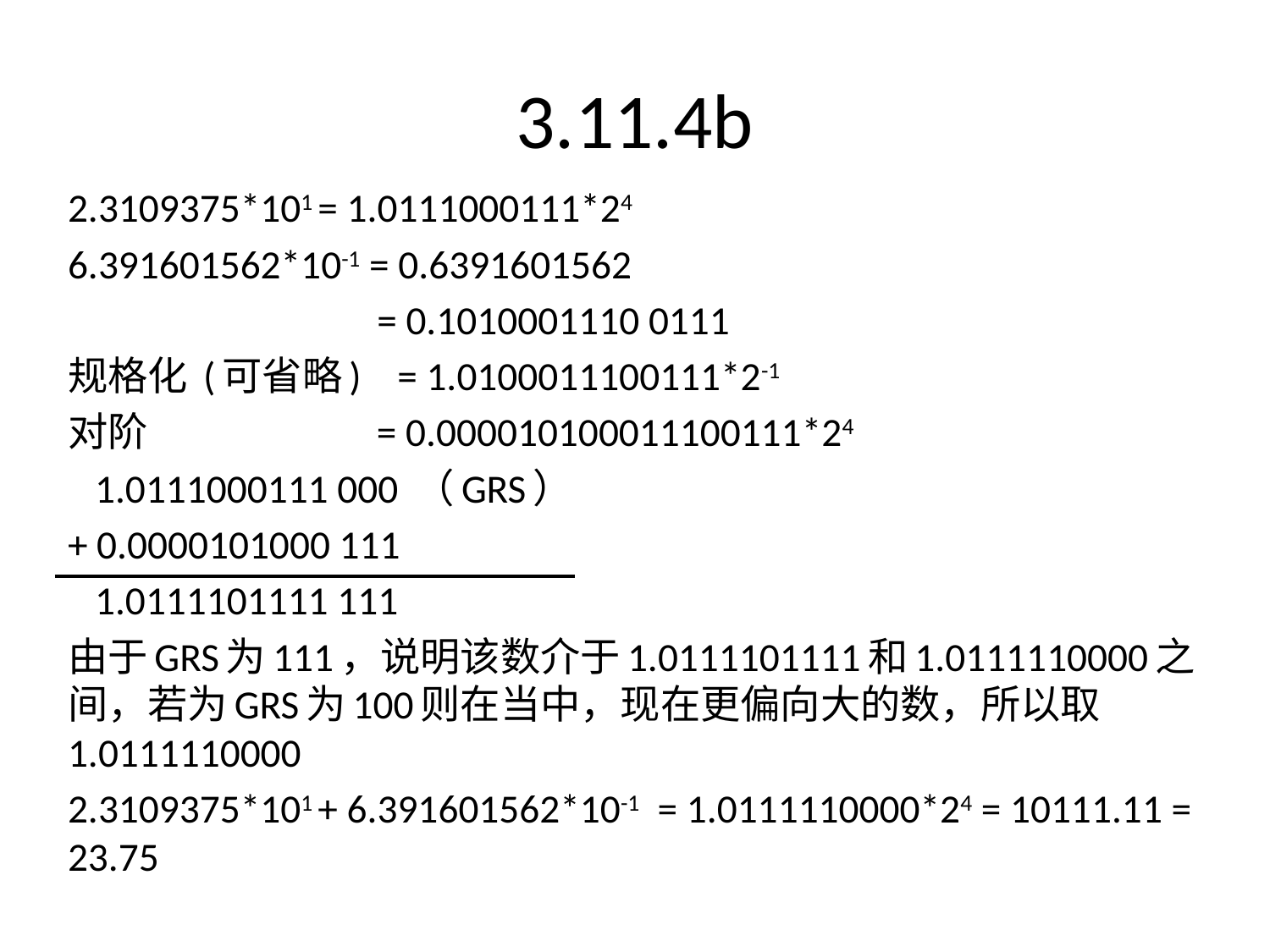

# 3.11.4b
2.3109375*101 = 1.0111000111*24
6.391601562*10-1 = 0.6391601562
                                  = 0.1010001110 0111
规格化 (可省略)    = 1.0100011100111*2-1
对阶                         = 0.000010100011100111*24
   1.0111000111 000 （GRS）
+ 0.0000101000 111
   1.0111101111 111
由于GRS为111，说明该数介于1.0111101111和1.0111110000之间，若为GRS为100则在当中，现在更偏向大的数，所以取1.0111110000
2.3109375*101 + 6.391601562*10-1  = 1.0111110000*24 = 10111.11 = 23.75